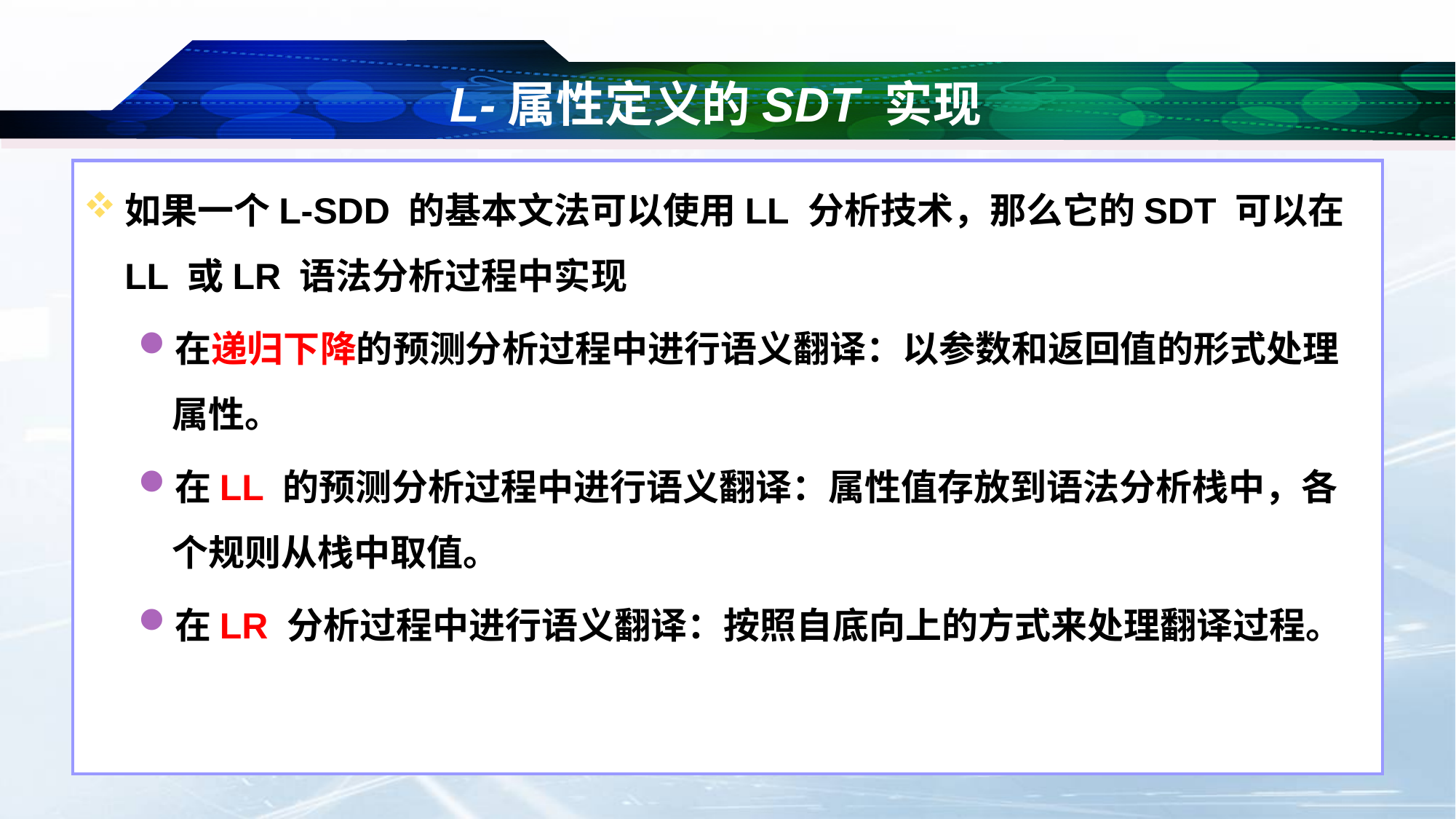

# L-属性定义的SDT 实现
如果一个L-SDD 的基本文法可以使用LL 分析技术，那么它的SDT 可以在LL 或LR 语法分析过程中实现
在递归下降的预测分析过程中进行语义翻译：以参数和返回值的形式处理属性。
在LL 的预测分析过程中进行语义翻译：属性值存放到语法分析栈中，各个规则从栈中取值。
在LR 分析过程中进行语义翻译：按照自底向上的方式来处理翻译过程。